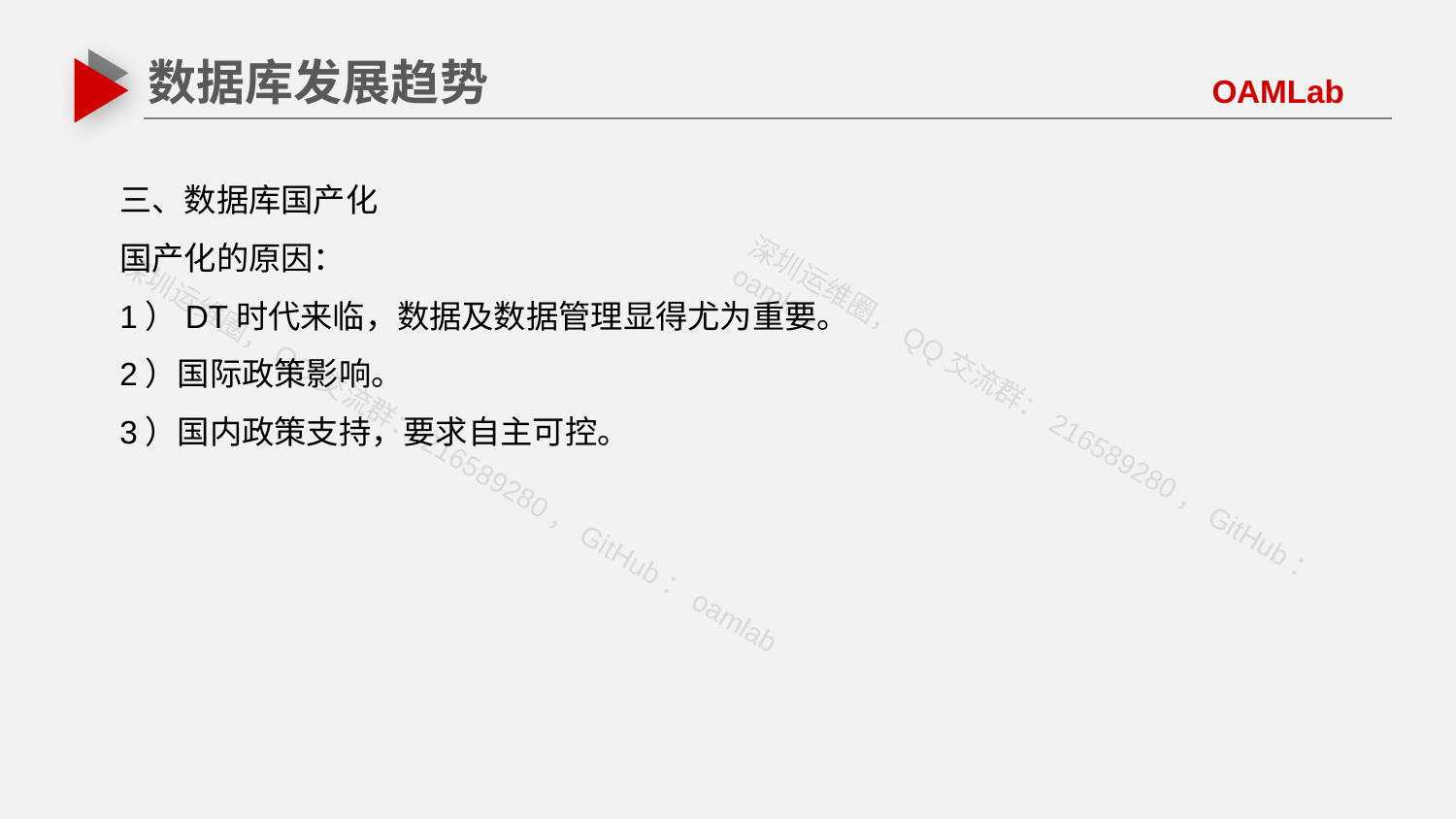

数据库发展趋势
三、数据库国产化
国产化的原因：
1）DT时代来临，数据及数据管理显得尤为重要。
2）国际政策影响。
3）国内政策支持，要求自主可控。